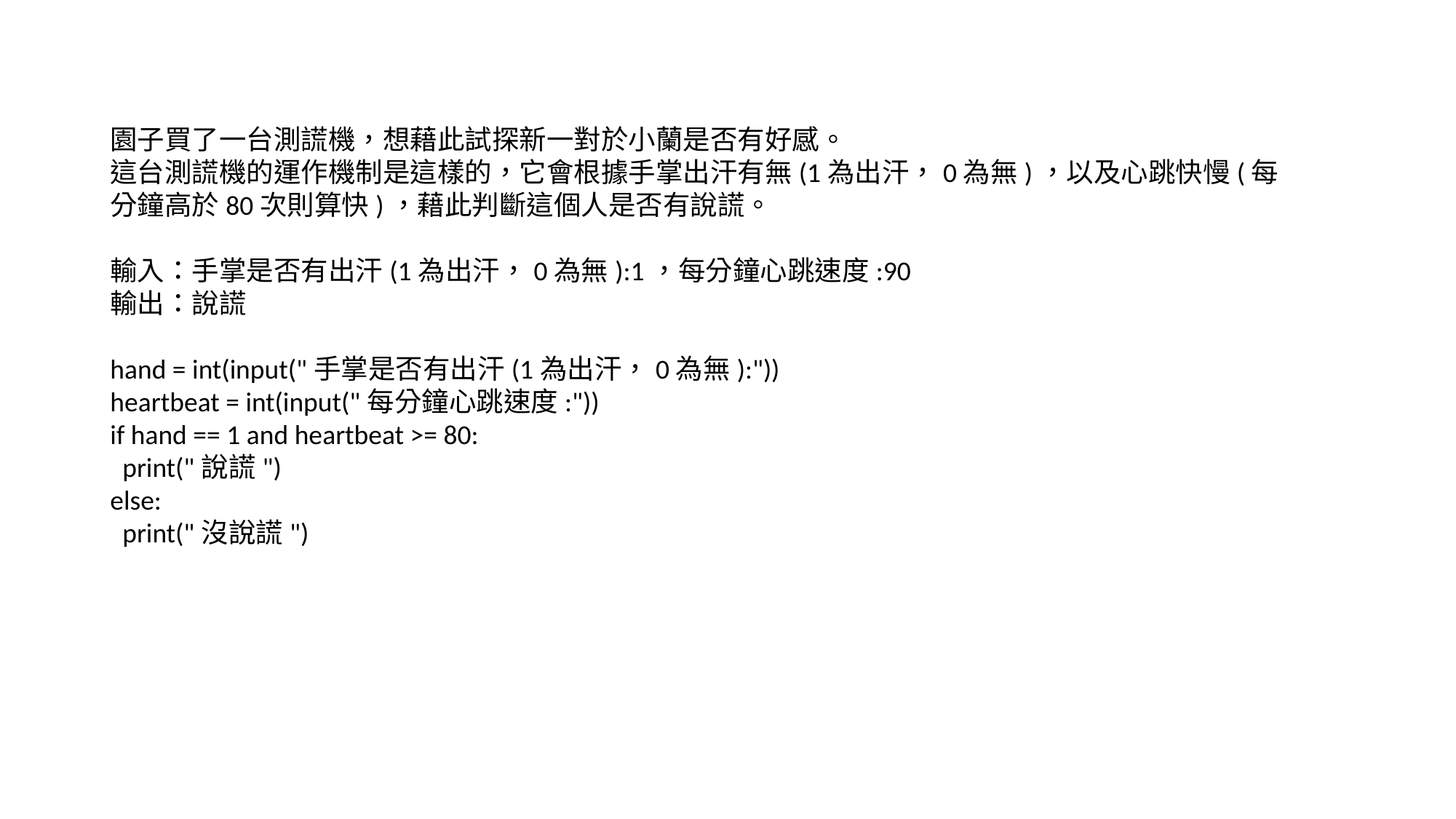

園子買了一台測謊機，想藉此試探新一對於小蘭是否有好感。
這台測謊機的運作機制是這樣的，它會根據手掌出汗有無(1為出汗，0為無)，以及心跳快慢(每分鐘高於80次則算快)，藉此判斷這個人是否有說謊。

輸入：手掌是否有出汗(1為出汗，0為無):1，每分鐘心跳速度:90
輸出：說謊

hand = int(input("手掌是否有出汗(1為出汗，0為無):"))
heartbeat = int(input("每分鐘心跳速度:"))
if hand == 1 and heartbeat >= 80:
  print("說謊")
else:
  print("沒說謊")